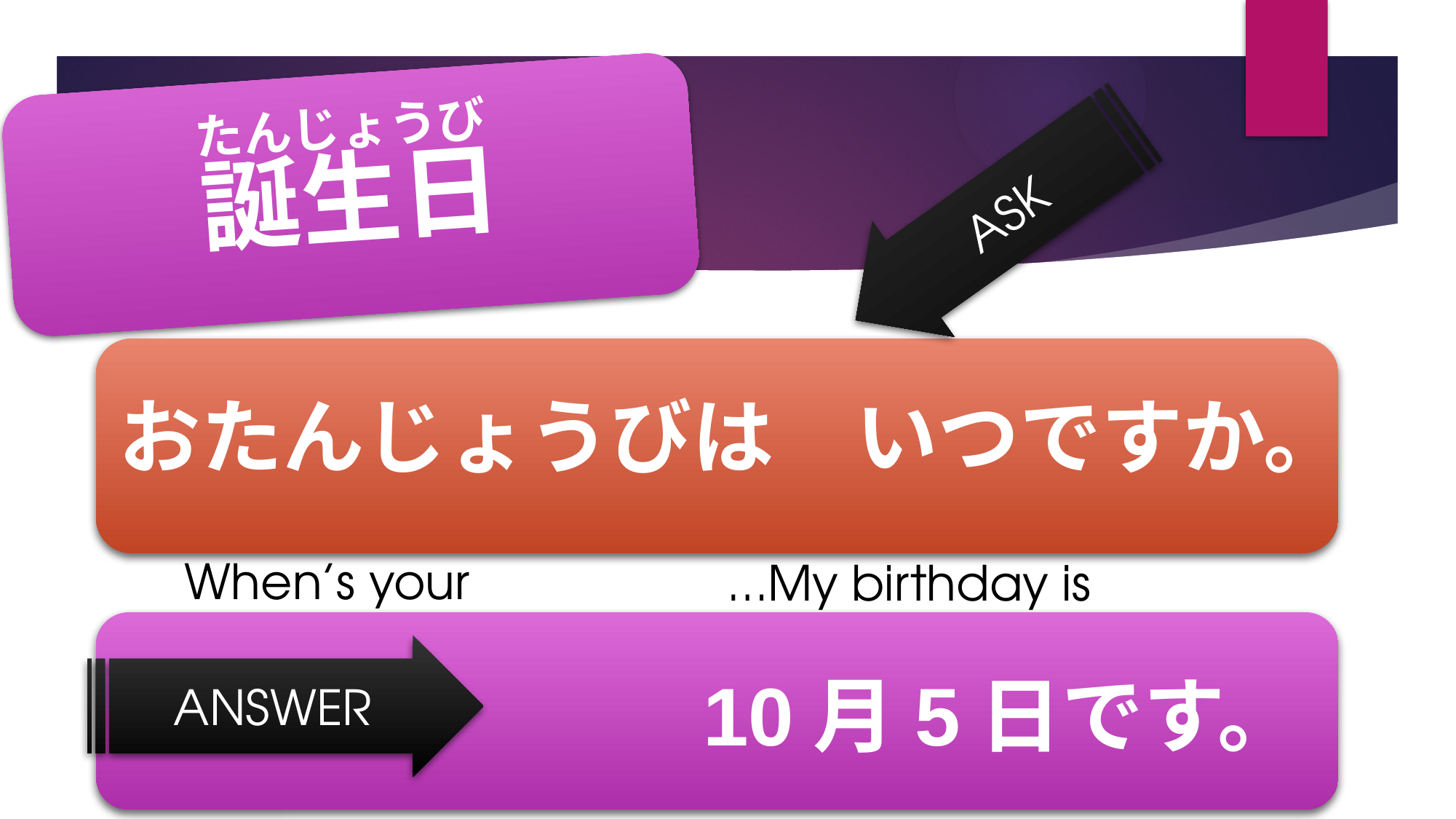

誕生日
たんじょうび
ASK

おたんじょうびは　いつですか。
When’s your birthday?
…My birthday is 10/05

ANSWER
10月5日です。